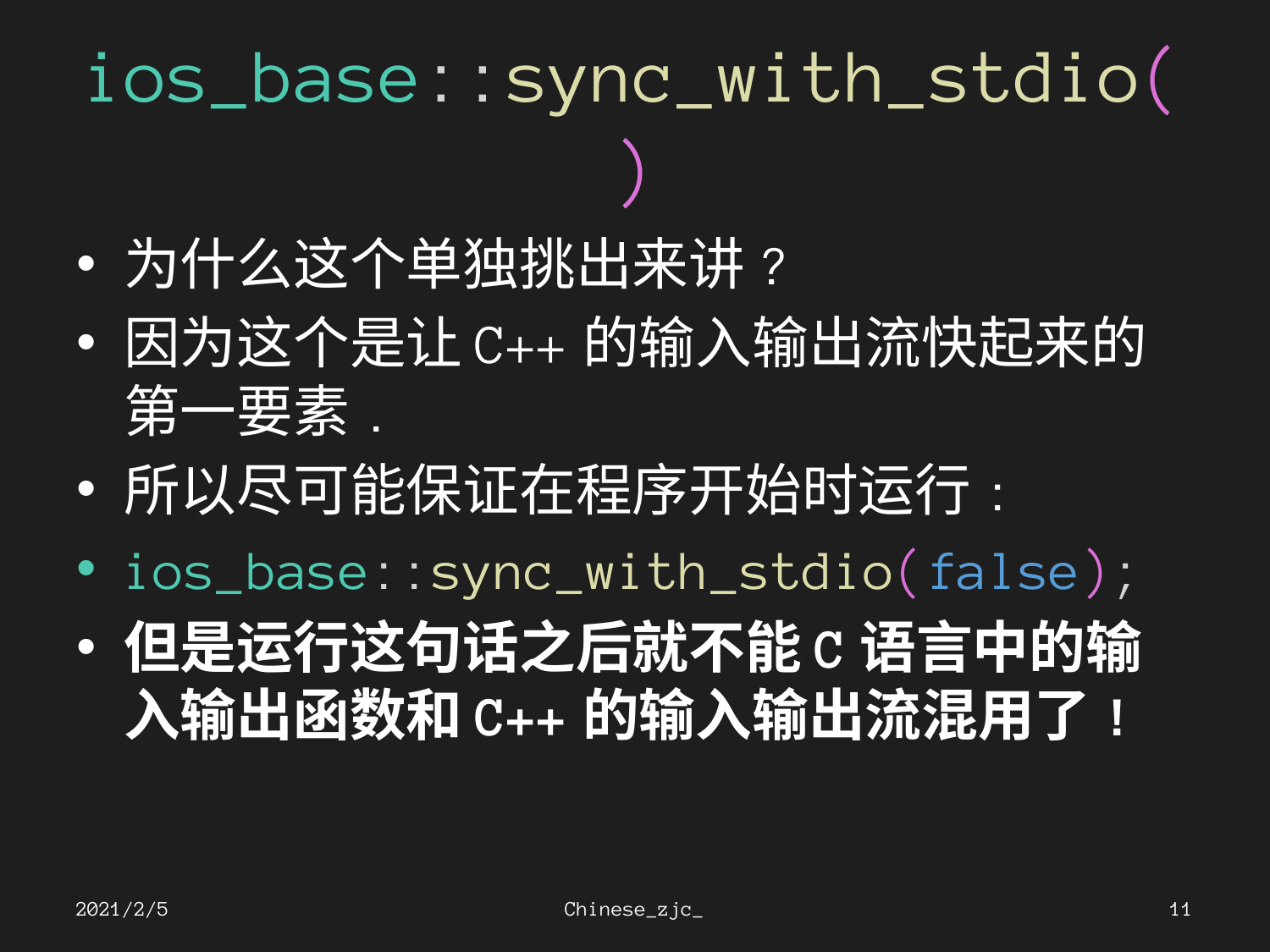

# ios_base::sync_with_stdio()
为什么这个单独挑出来讲?
因为这个是让C++的输入输出流快起来的第一要素.
所以尽可能保证在程序开始时运行:
ios_base::sync_with_stdio(false);
但是运行这句话之后就不能C语言中的输入输出函数和C++的输入输出流混用了!
2021/2/5
Chinese_zjc_
11